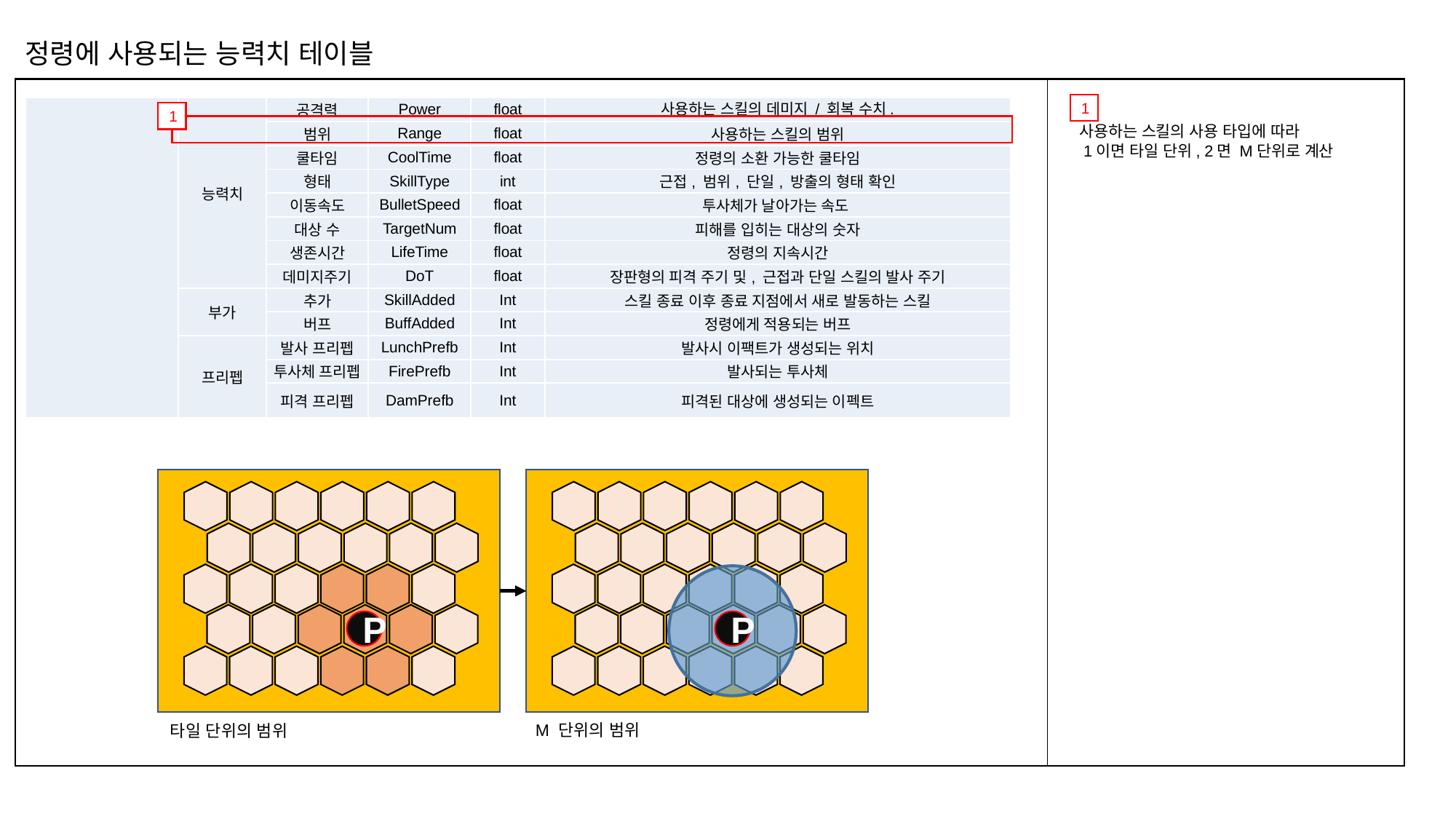

정령에 사용되는 능력치 테이블

1
|  | 능력치 | 공격력 | Power | float | 사용하는 스킬의 데미지 / 회복 수치. |
| --- | --- | --- | --- | --- | --- |
|  |  | 범위 | Range | float | 사용하는 스킬의 범위 |
|  |  | 쿨타임 | CoolTime | float | 정령의 소환 가능한 쿨타임 |
|  |  | 형태 | SkillType | int | 근접, 범위, 단일, 방출의 형태 확인 |
|  |  | 이동속도 | BulletSpeed | float | 투사체가 날아가는 속도 |
|  |  | 대상 수 | TargetNum | float | 피해를 입히는 대상의 숫자 |
|  |  | 생존시간 | LifeTime | float | 정령의 지속시간 |
|  |  | 데미지주기 | DoT | float | 장판형의 피격 주기 및, 근접과 단일 스킬의 발사 주기 |
|  | 부가 | 추가 | SkillAdded | Int | 스킬 종료 이후 종료 지점에서 새로 발동하는 스킬 |
|  |  | 버프 | BuffAdded | Int | 정령에게 적용되는 버프 |
|  | 프리펩 | 발사 프리펩 | LunchPrefb | Int | 발사시 이팩트가 생성되는 위치 |
|  |  | 투사체 프리펩 | FirePrefb | Int | 발사되는 투사체 |
|  |  | 피격 프리펩 | DamPrefb | Int | 피격된 대상에 생성되는 이펙트 |
1

사용하는 스킬의 사용 타입에 따라
 1이면 타일 단위, 2면 M단위로 계산

P
P

M 단위의 범위
타일 단위의 범위